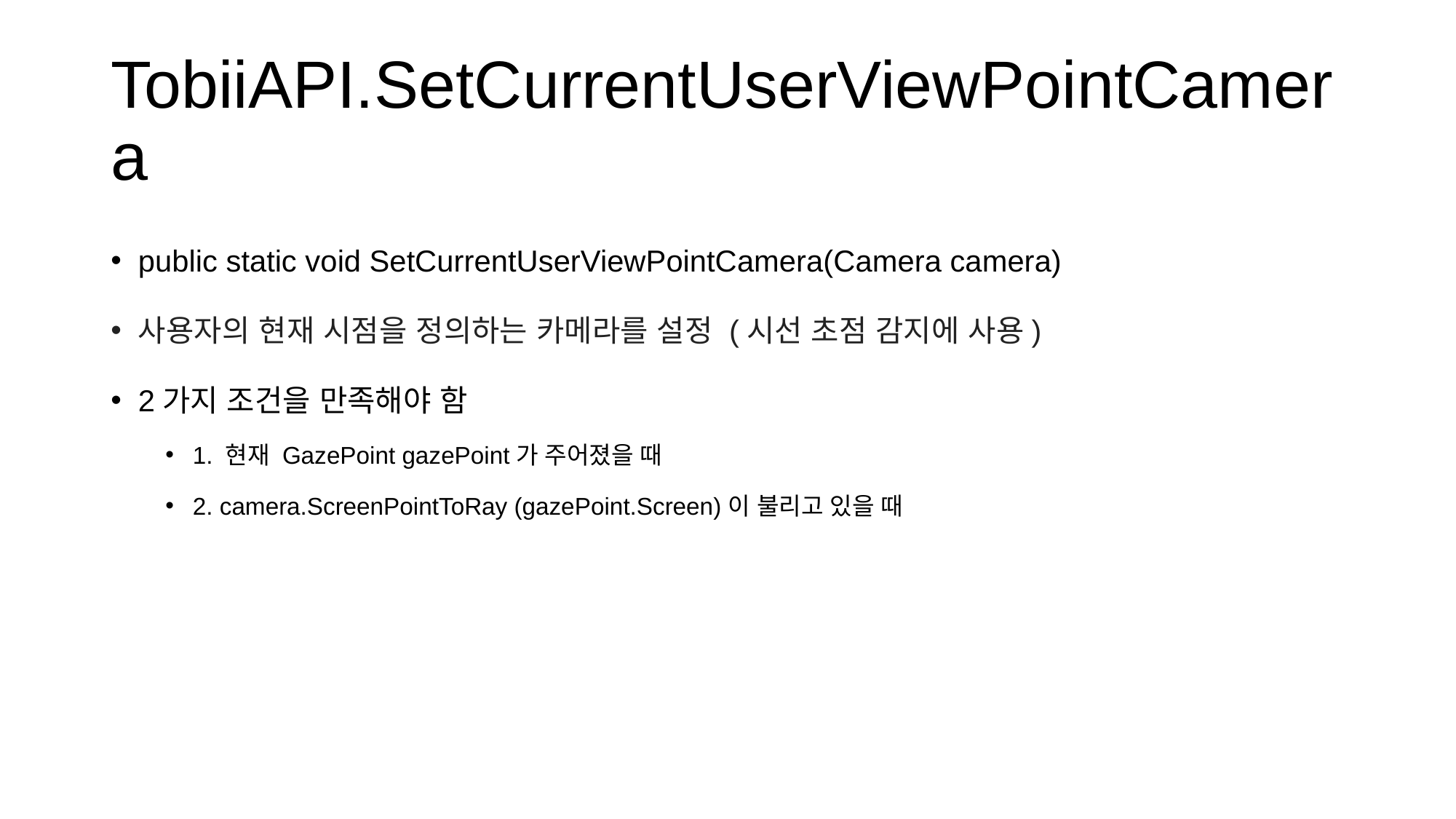

# TobiiAPI.SetCurrentUserViewPointCamera
public static void SetCurrentUserViewPointCamera(Camera camera)
사용자의 현재 시점을 정의하는 카메라를 설정 (시선 초점 감지에 사용)
2가지 조건을 만족해야 함
1. 현재 GazePoint gazePoint가 주어졌을 때
2. camera.ScreenPointToRay (gazePoint.Screen)이 불리고 있을 때